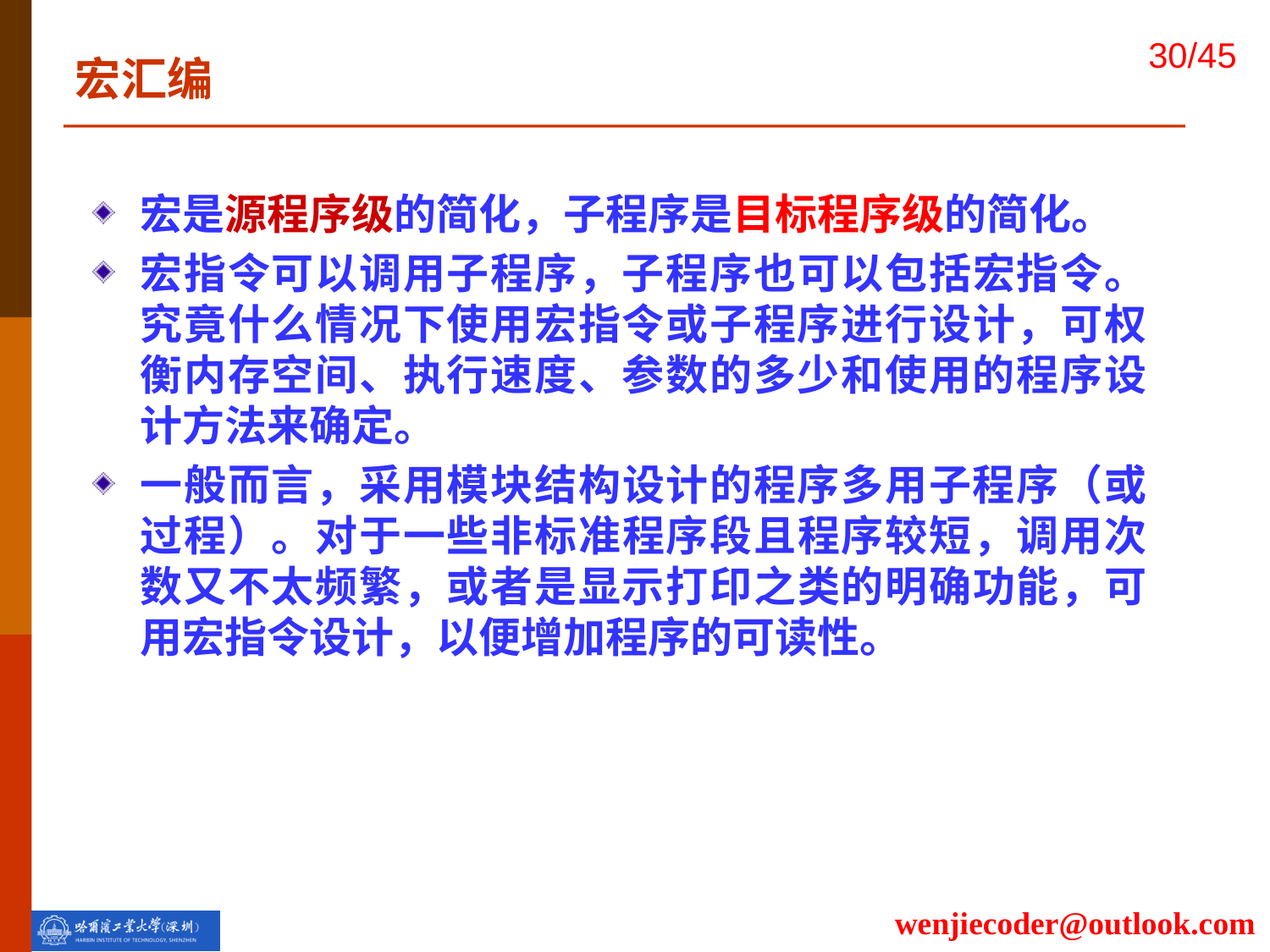

宏汇编
宏是源程序级的简化，子程序是目标程序级的简化。
宏指令可以调用子程序，子程序也可以包括宏指令。究竟什么情况下使用宏指令或子程序进行设计，可权衡内存空间、执行速度、参数的多少和使用的程序设计方法来确定。
一般而言，采用模块结构设计的程序多用子程序（或过程）。对于一些非标准程序段且程序较短，调用次数又不太频繁，或者是显示打印之类的明确功能，可用宏指令设计，以便增加程序的可读性。